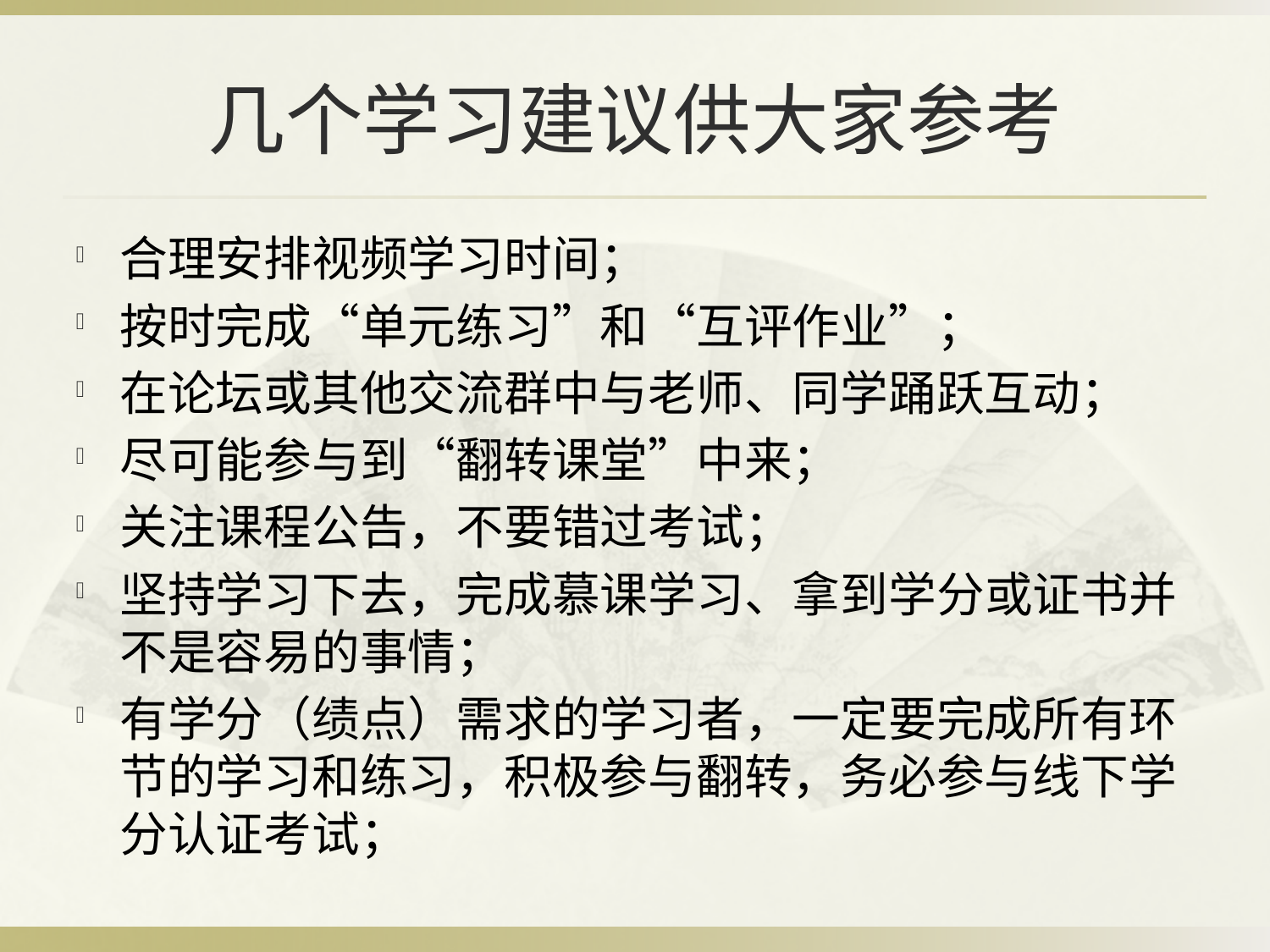

# 几个学习建议供大家参考
合理安排视频学习时间；
按时完成“单元练习”和“互评作业”；
在论坛或其他交流群中与老师、同学踊跃互动；
尽可能参与到“翻转课堂”中来；
关注课程公告，不要错过考试；
坚持学习下去，完成慕课学习、拿到学分或证书并不是容易的事情；
有学分（绩点）需求的学习者，一定要完成所有环节的学习和练习，积极参与翻转，务必参与线下学分认证考试；